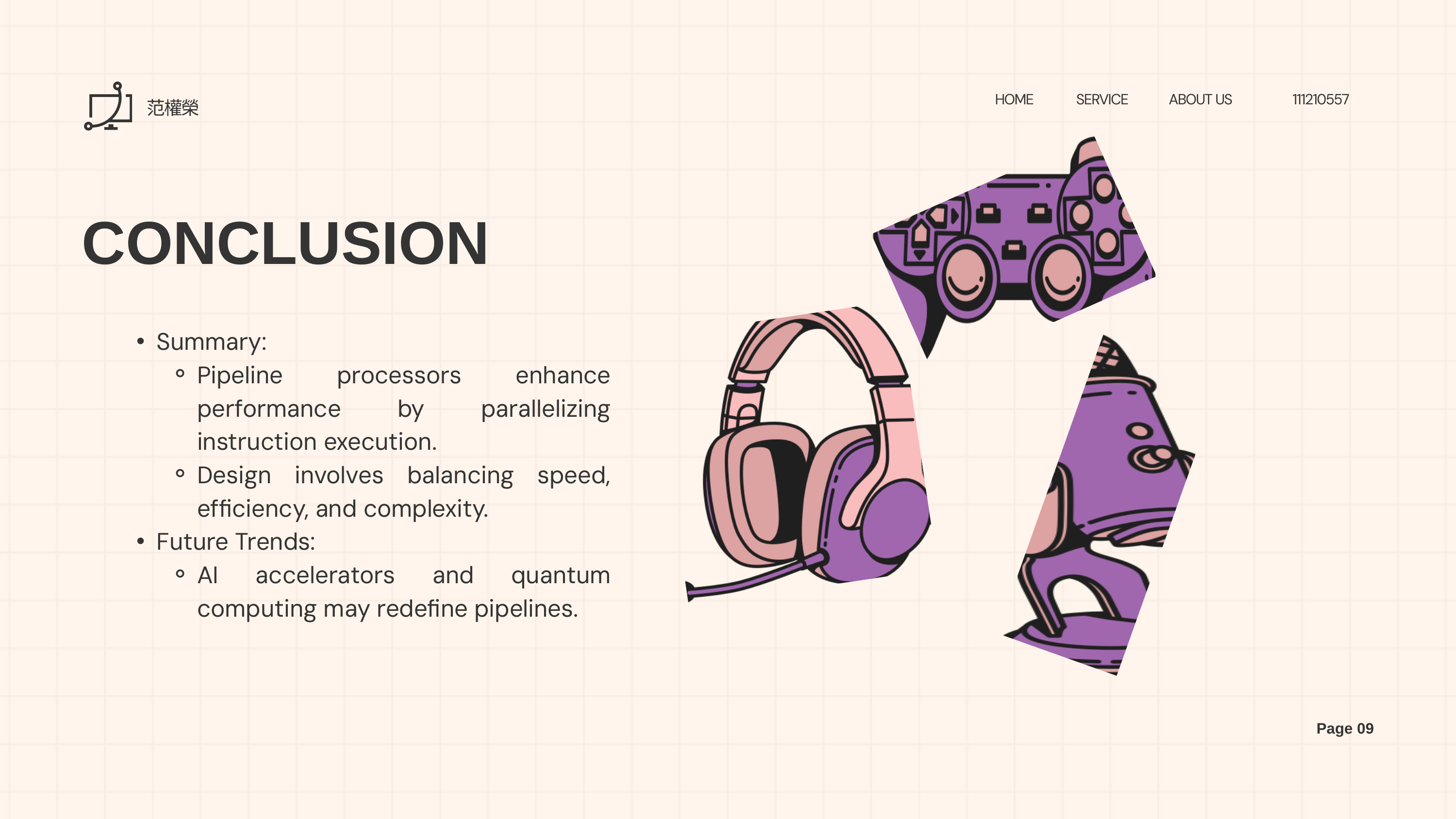

HOME
SERVICE
ABOUT US
111210557
范權榮

CONCLUSION

Summary:
Pipeline processors enhance performance by parallelizing instruction execution.
Design involves balancing speed, efficiency, and complexity.
Future Trends:
AI accelerators and quantum computing may redefine pipelines.

Page 09